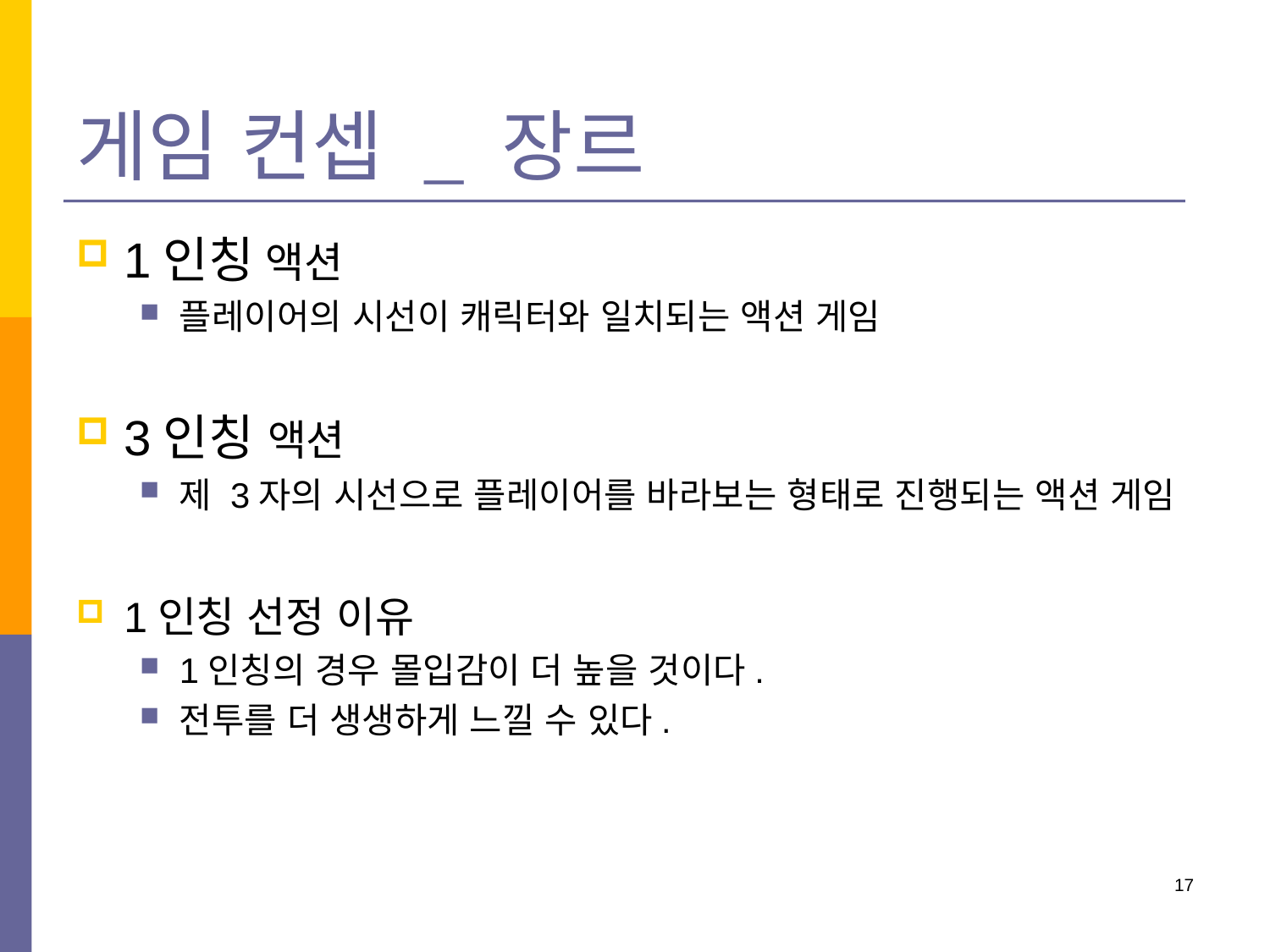

# 게임 컨셉 _ 장르
1인칭 액션
플레이어의 시선이 캐릭터와 일치되는 액션 게임

3인칭 액션
제 3자의 시선으로 플레이어를 바라보는 형태로 진행되는 액션 게임

1인칭 선정 이유
1인칭의 경우 몰입감이 더 높을 것이다.
전투를 더 생생하게 느낄 수 있다.
17